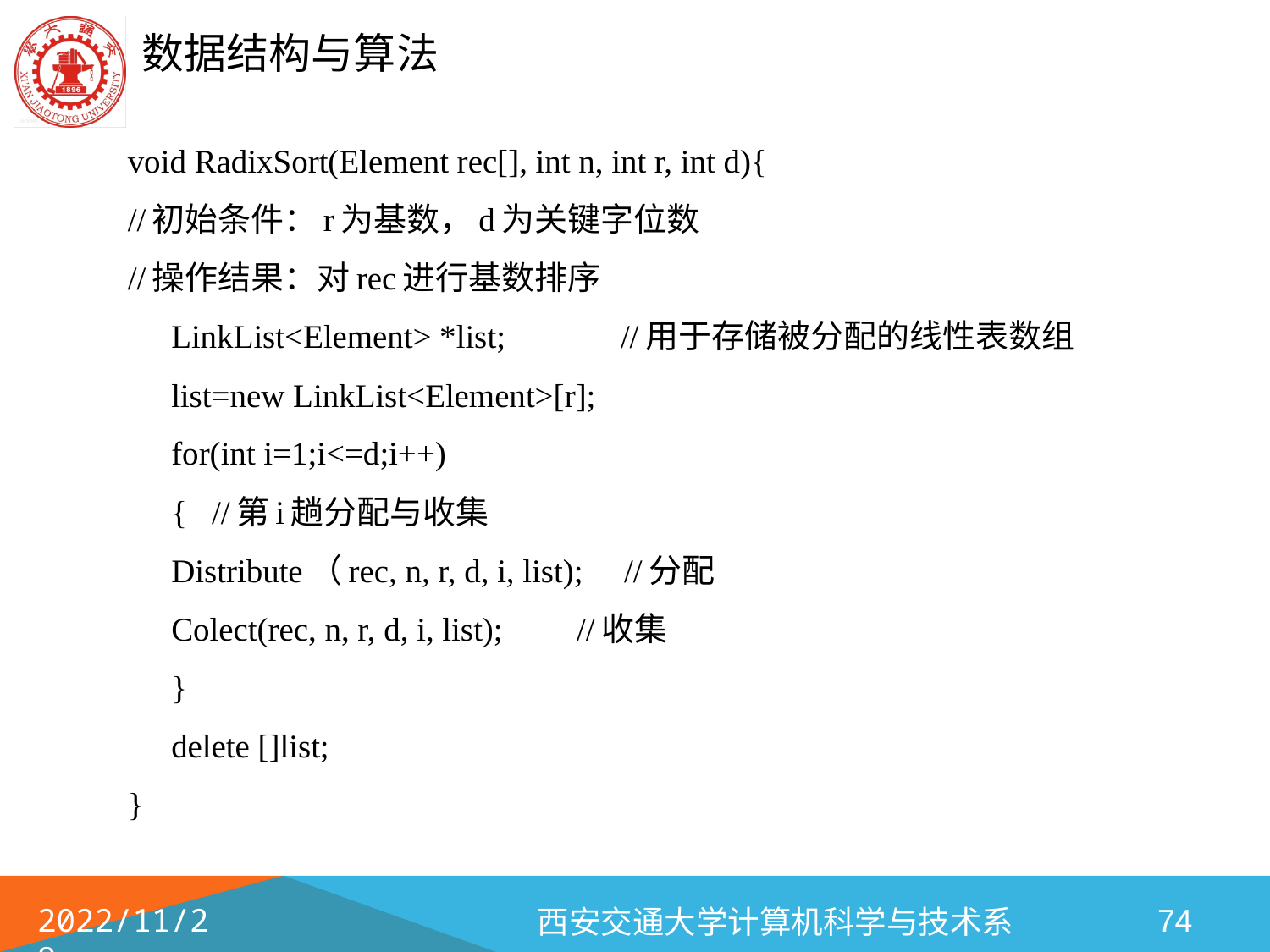

void RadixSort(Element rec[], int n, int r, int d){
//初始条件：r为基数，d为关键字位数
//操作结果：对rec进行基数排序
	LinkList<Element> *list;              //用于存储被分配的线性表数组
	list=new LinkList<Element>[r];
	for(int i=1;i<=d;i++)
	{   //第i趟分配与收集
		Distribute（rec, n, r, d, i, list);     //分配
		Colect(rec, n, r, d, i, list);         //收集
	}
	delete []list;
}